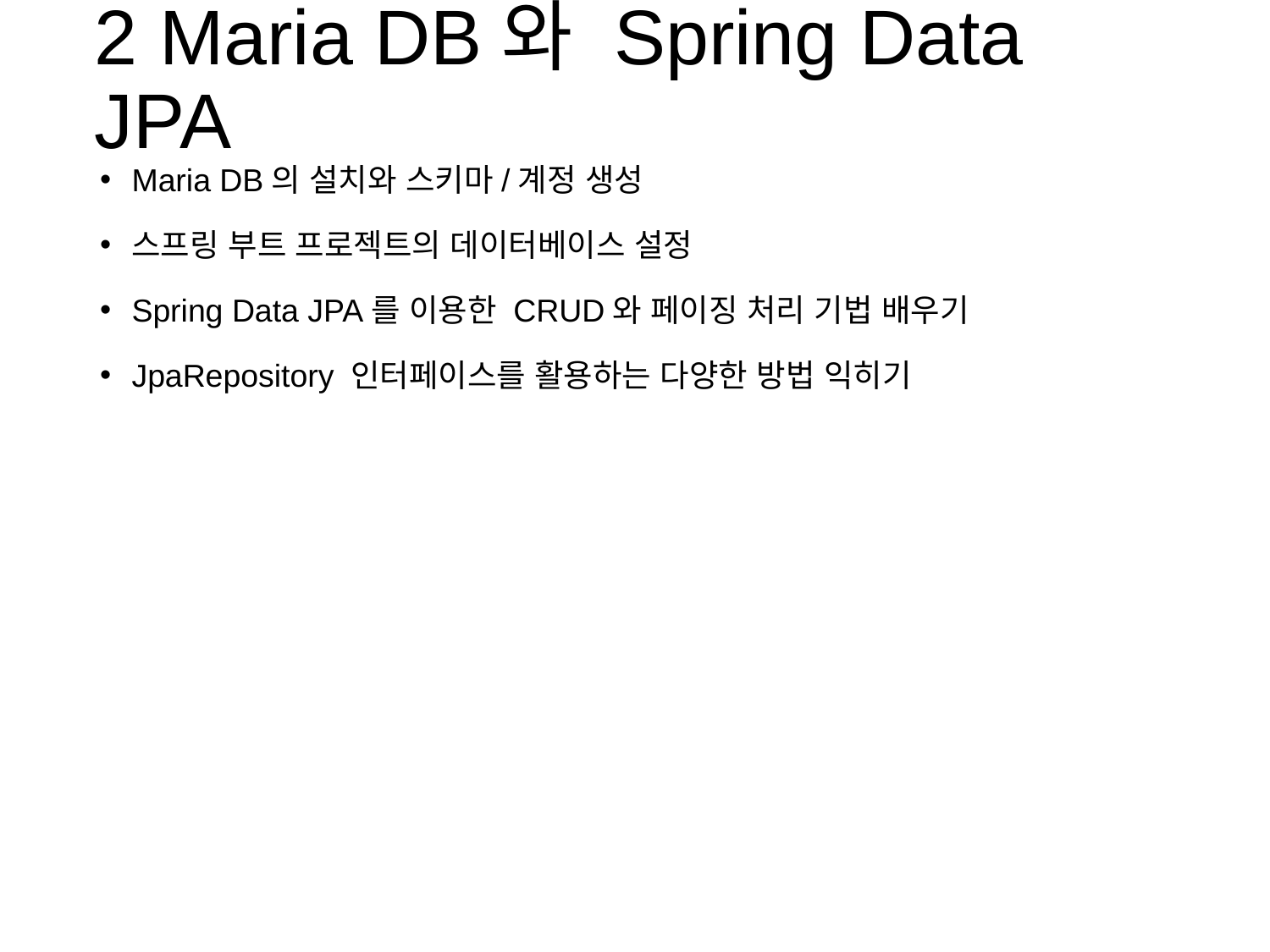

# 2 Maria DB와 Spring Data JPA
Maria DB의 설치와 스키마/계정 생성
스프링 부트 프로젝트의 데이터베이스 설정
Spring Data JPA를 이용한 CRUD와 페이징 처리 기법 배우기
JpaRepository 인터페이스를 활용하는 다양한 방법 익히기